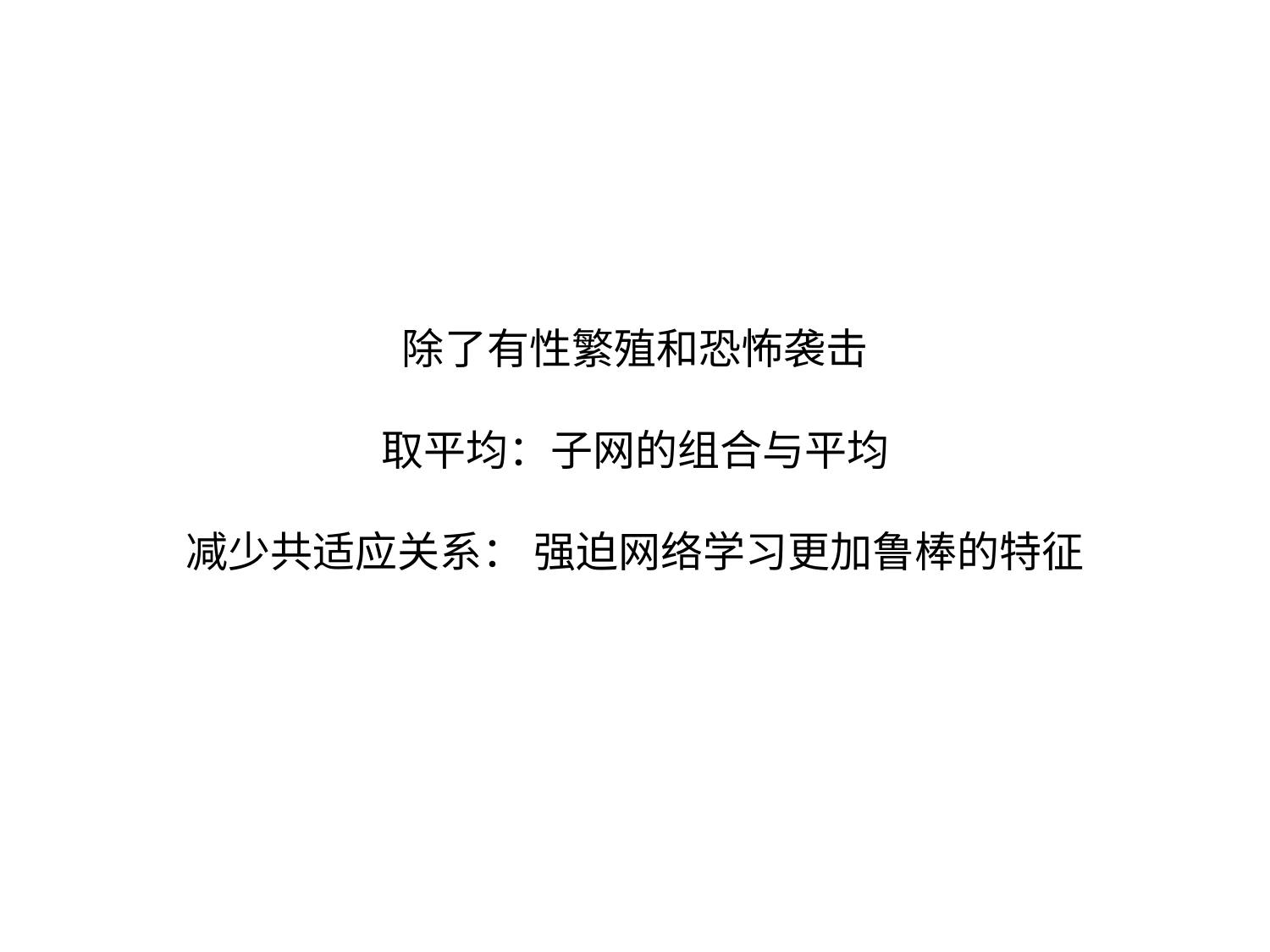

除了有性繁殖和恐怖袭击

取平均：子网的组合与平均

减少共适应关系： 强迫网络学习更加鲁棒的特征